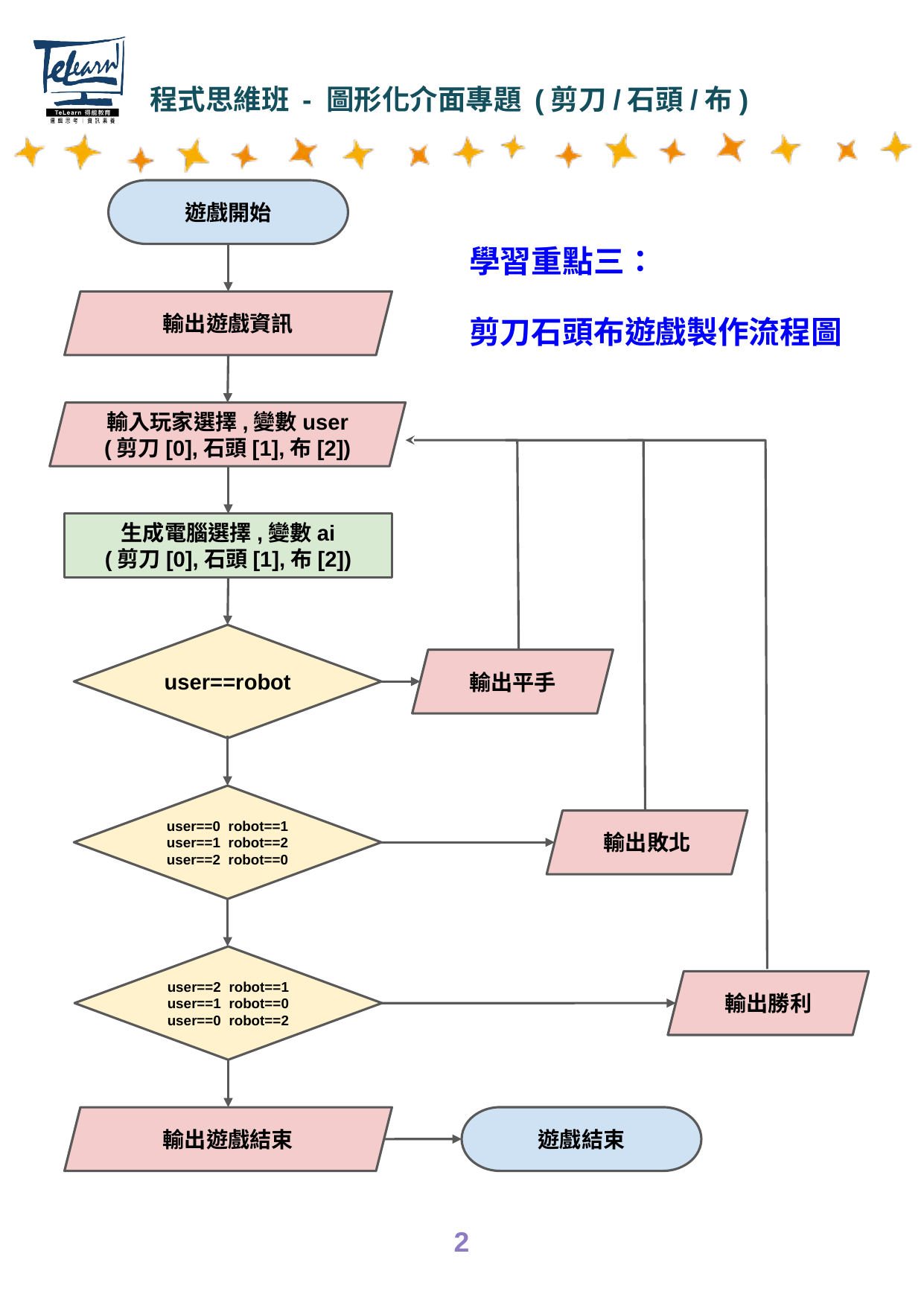

遊戲開始
輸出遊戲資訊
輸入玩家選擇,變數user
(剪刀[0],石頭[1],布[2])

生成電腦選擇,變數ai
(剪刀[0],石頭[1],布[2])
user==robot
輸出平手
user==0  robot==1
user==1  robot==2
user==2  robot==0
輸出敗北
user==2  robot==1
user==1  robot==0
user==0  robot==2
輸出勝利
輸出遊戲結束
學習重點三：
剪刀石頭布遊戲製作流程圖
遊戲結束
2